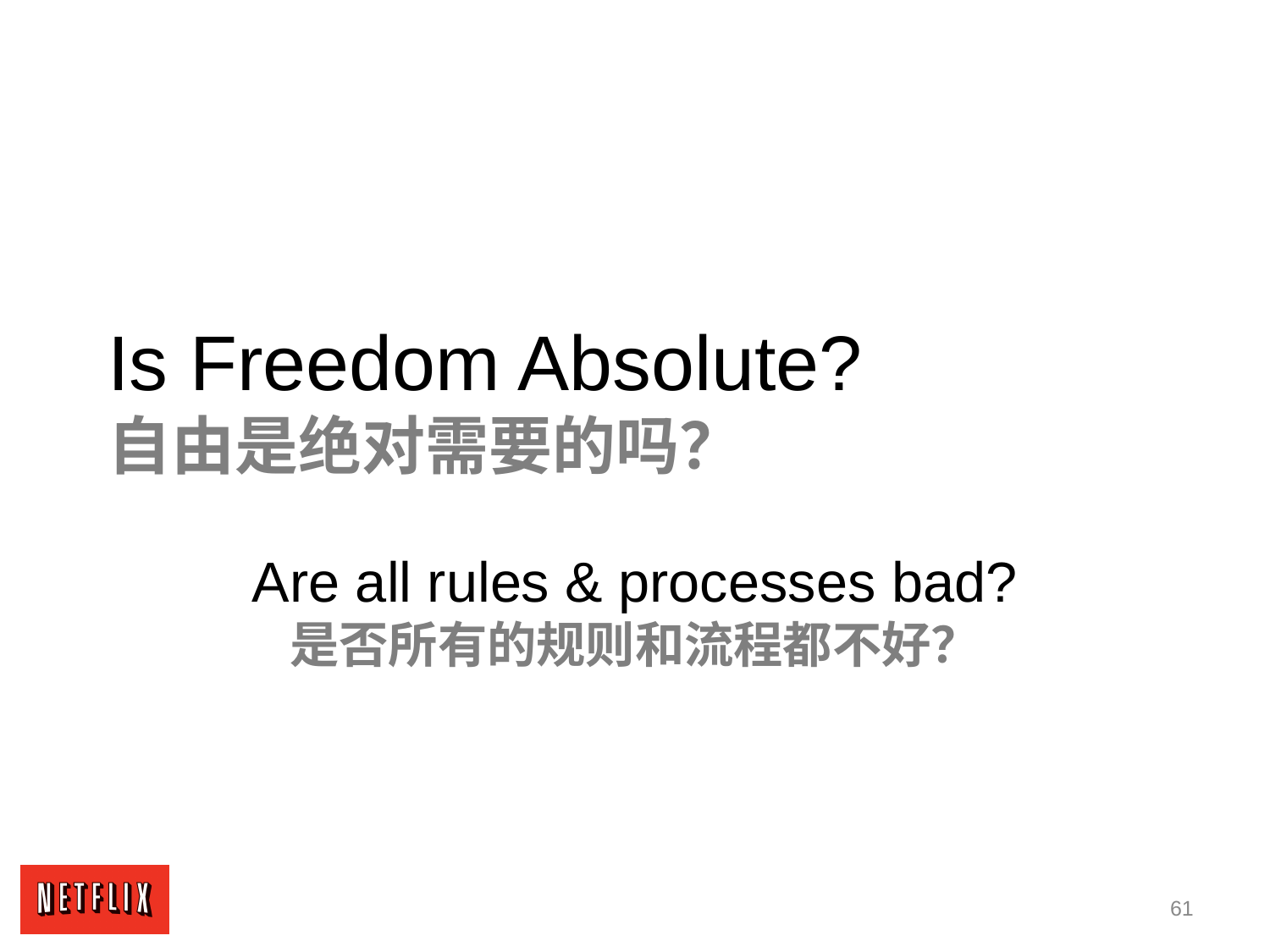

Is Freedom Absolute?
自由是绝对需要的吗？
Are all rules & processes bad?
是否所有的规则和流程都不好？
61